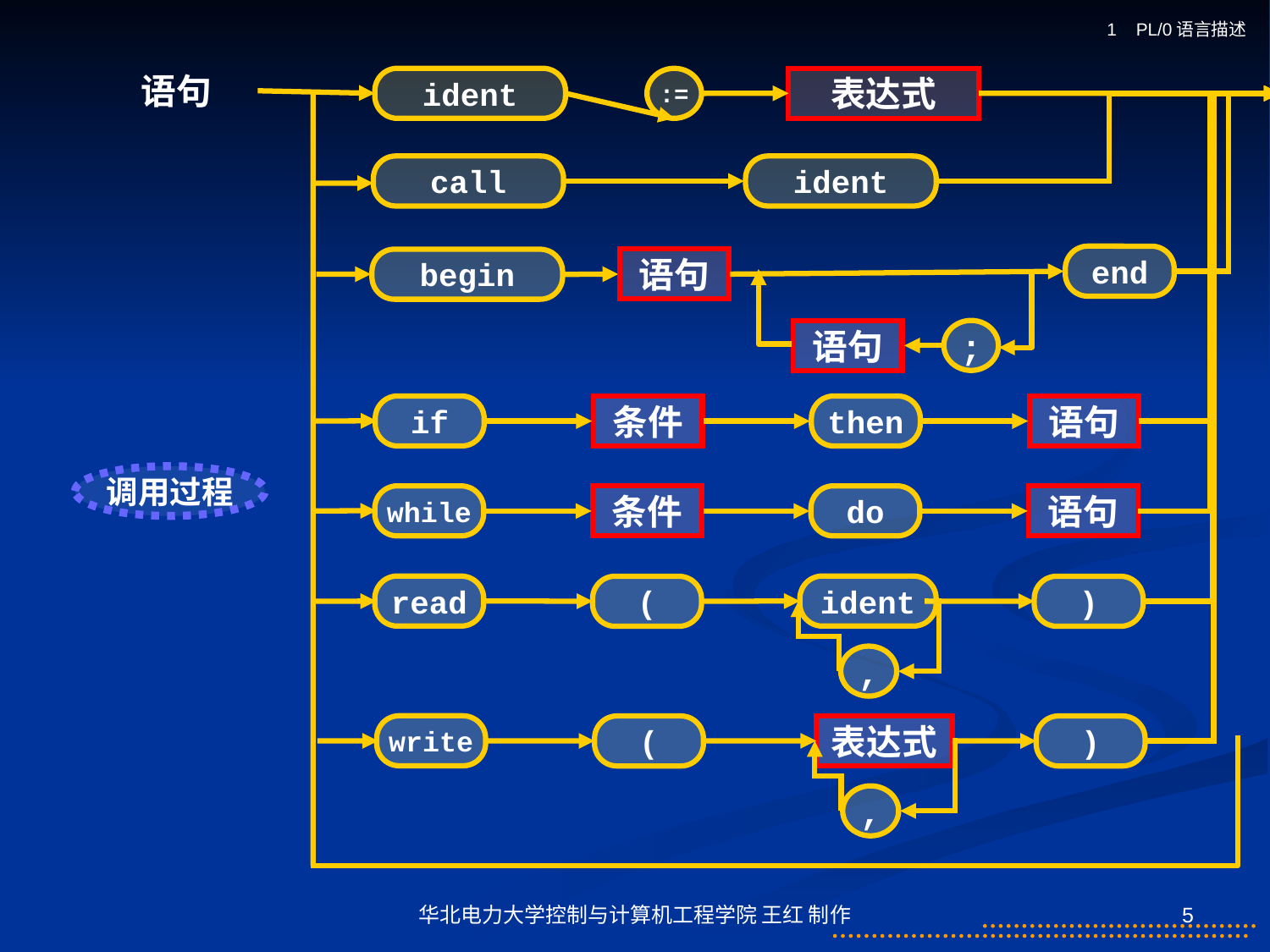

1    PL/0语言描述
语句

ident
:=
表达式

call
ident

end
语句
begin

语句
;

if
条件
then
语句

while
条件
do
语句

read
ident
(
)

,
write
表达式
(
)

,
调用过程
华北电力大学控制与计算机工程学院 王红 制作
5